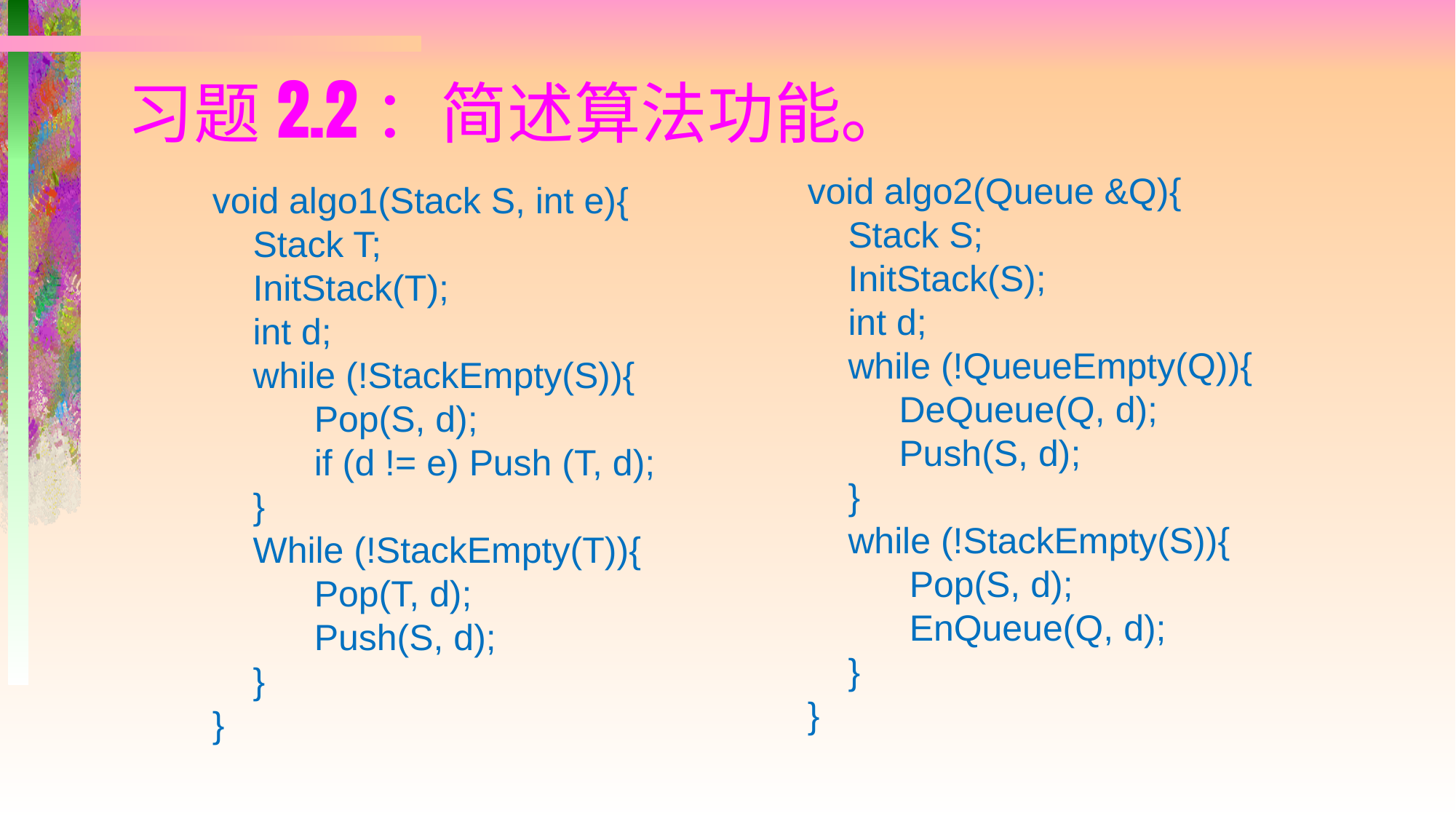

# 习题2.2：简述算法功能。
void algo2(Queue &Q){
    Stack S;
    InitStack(S);
    int d;
    while (!QueueEmpty(Q)){
         DeQueue(Q, d);
         Push(S, d);
    }
    while (!StackEmpty(S)){
          Pop(S, d);
          EnQueue(Q, d);
    }
}
void algo1(Stack S, int e){
    Stack T;
    InitStack(T);
    int d;
    while (!StackEmpty(S)){
          Pop(S, d);
          if (d != e) Push (T, d);
    }
    While (!StackEmpty(T)){
          Pop(T, d);
          Push(S, d);
    }
}